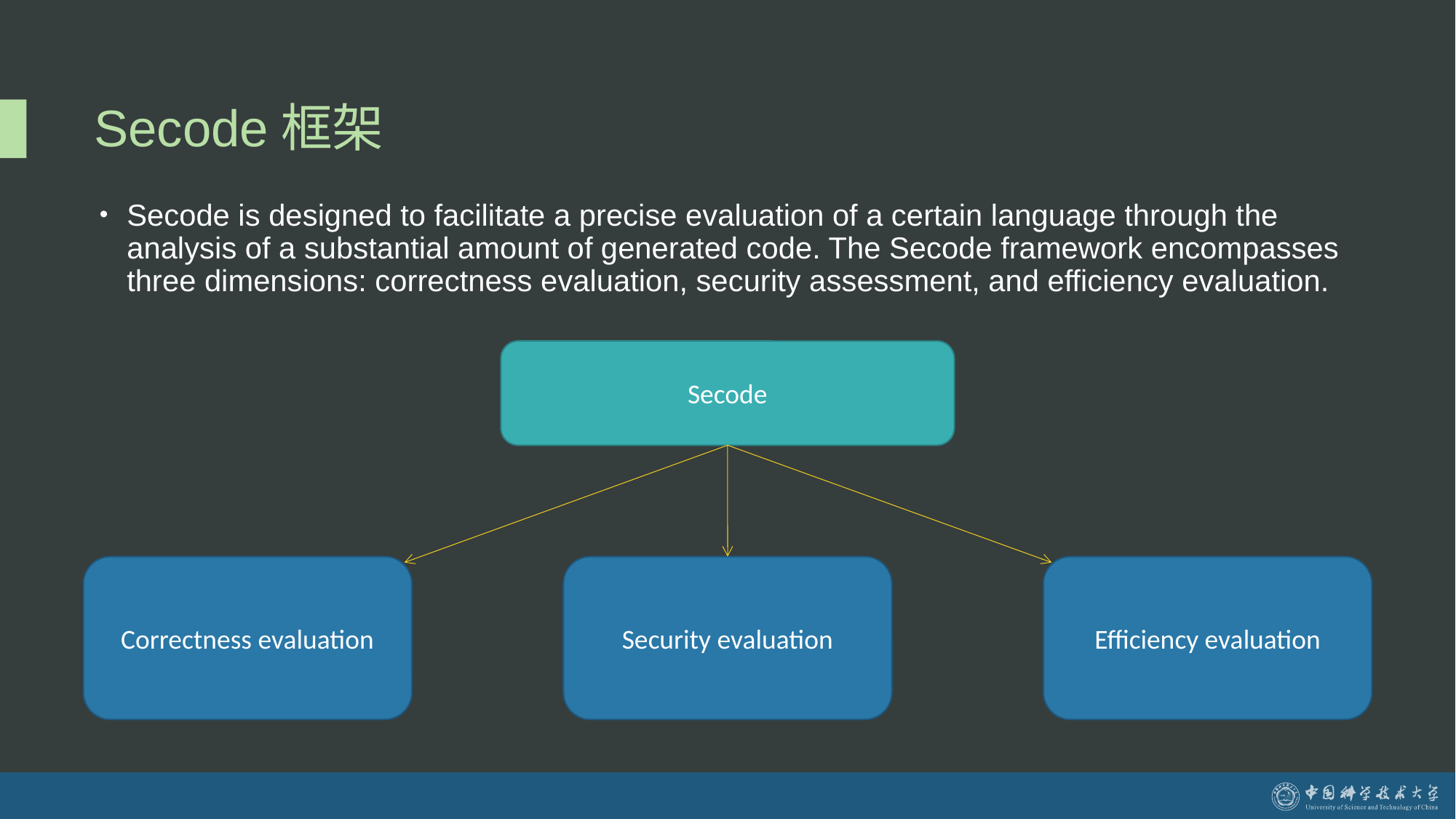

# Secode框架
Secode is designed to facilitate a precise evaluation of a certain language through the analysis of a substantial amount of generated code. The Secode framework encompasses three dimensions: correctness evaluation, security assessment, and efficiency evaluation.
Secode
Correctness evaluation
Security evaluation
Efficiency evaluation